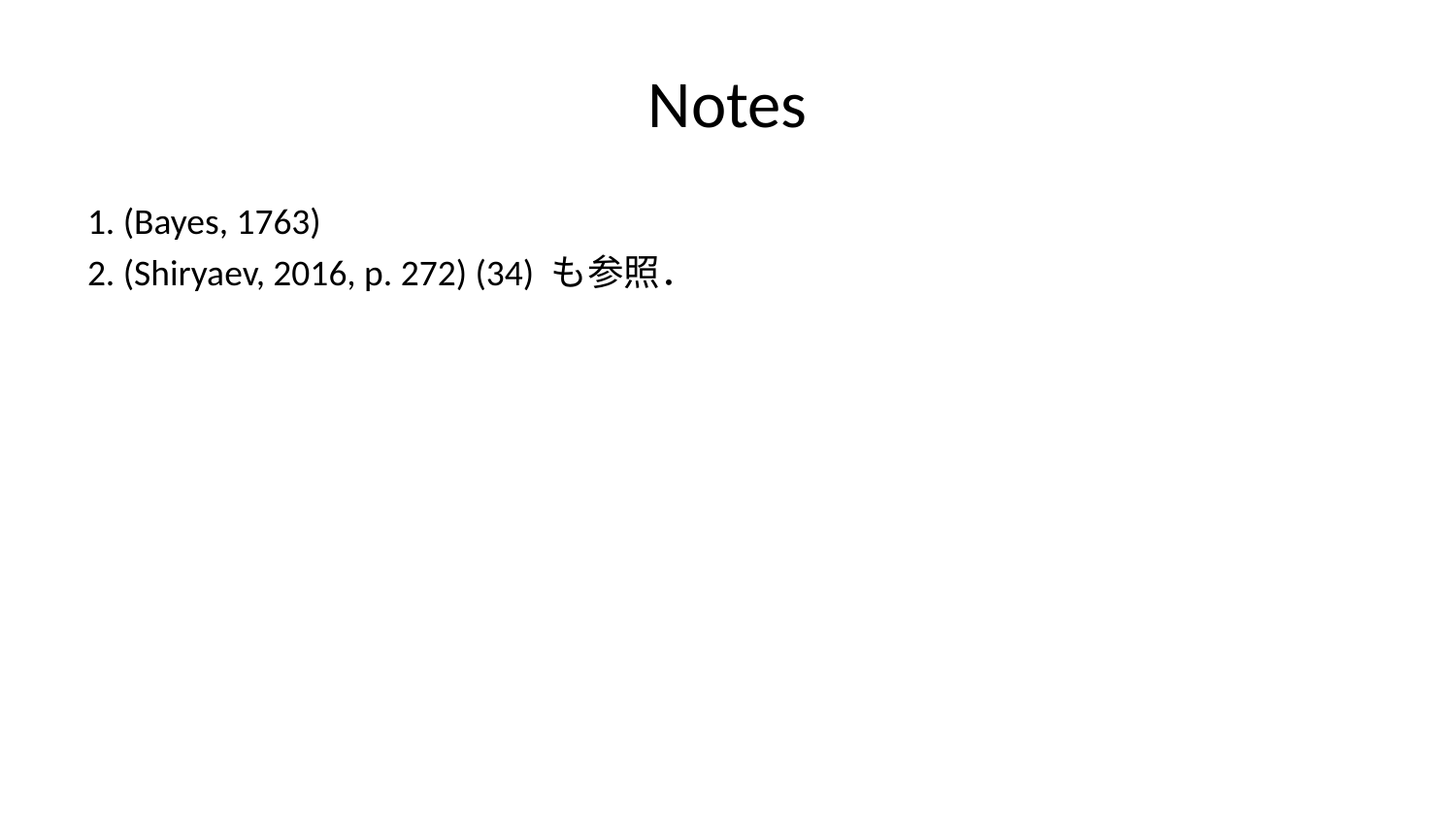

# Notes
1. (Bayes, 1763)
2. (Shiryaev, 2016, p. 272) (34) も参照．